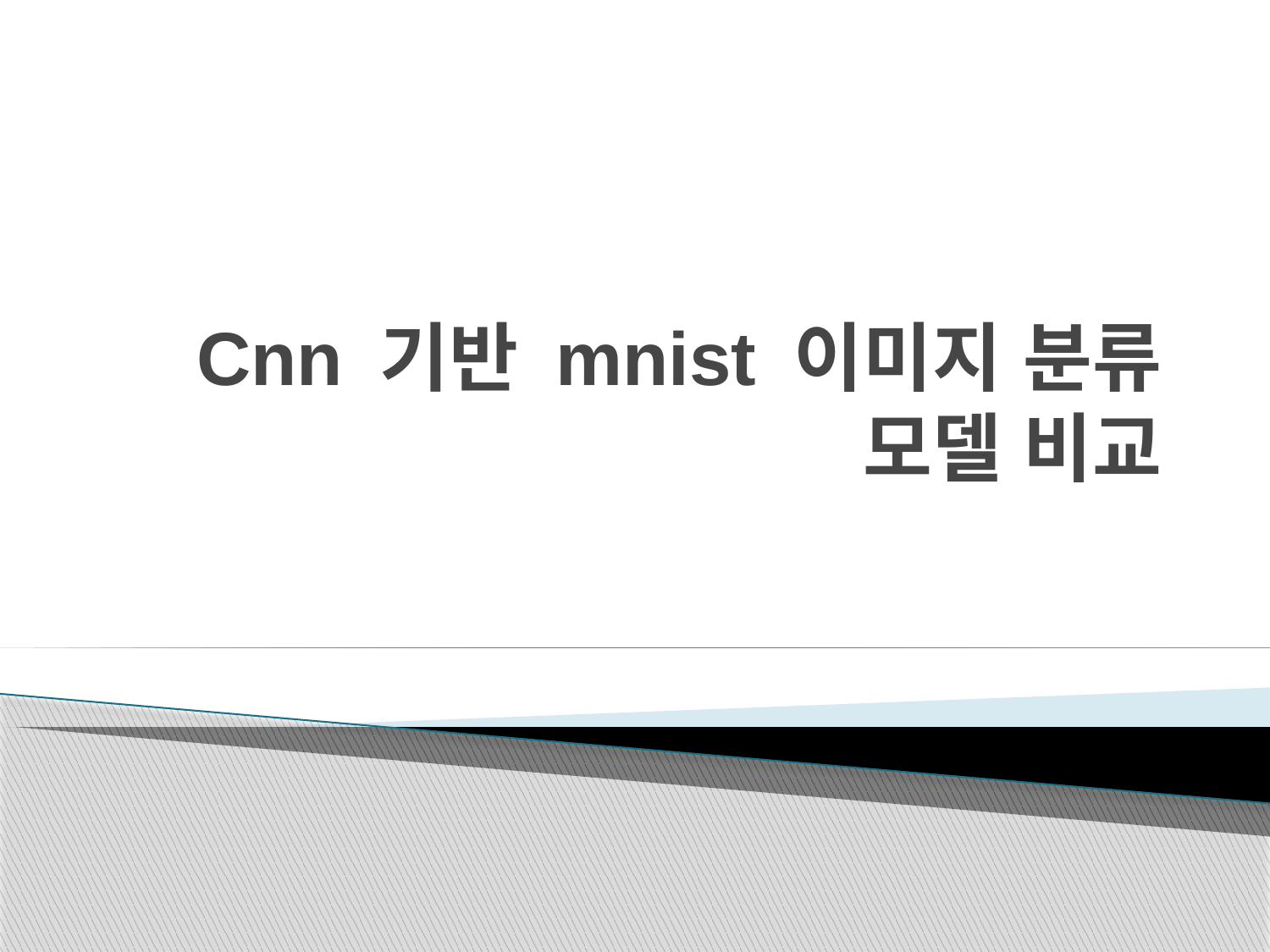

# Cnn 기반 mnist 이미지 분류 모델 비교